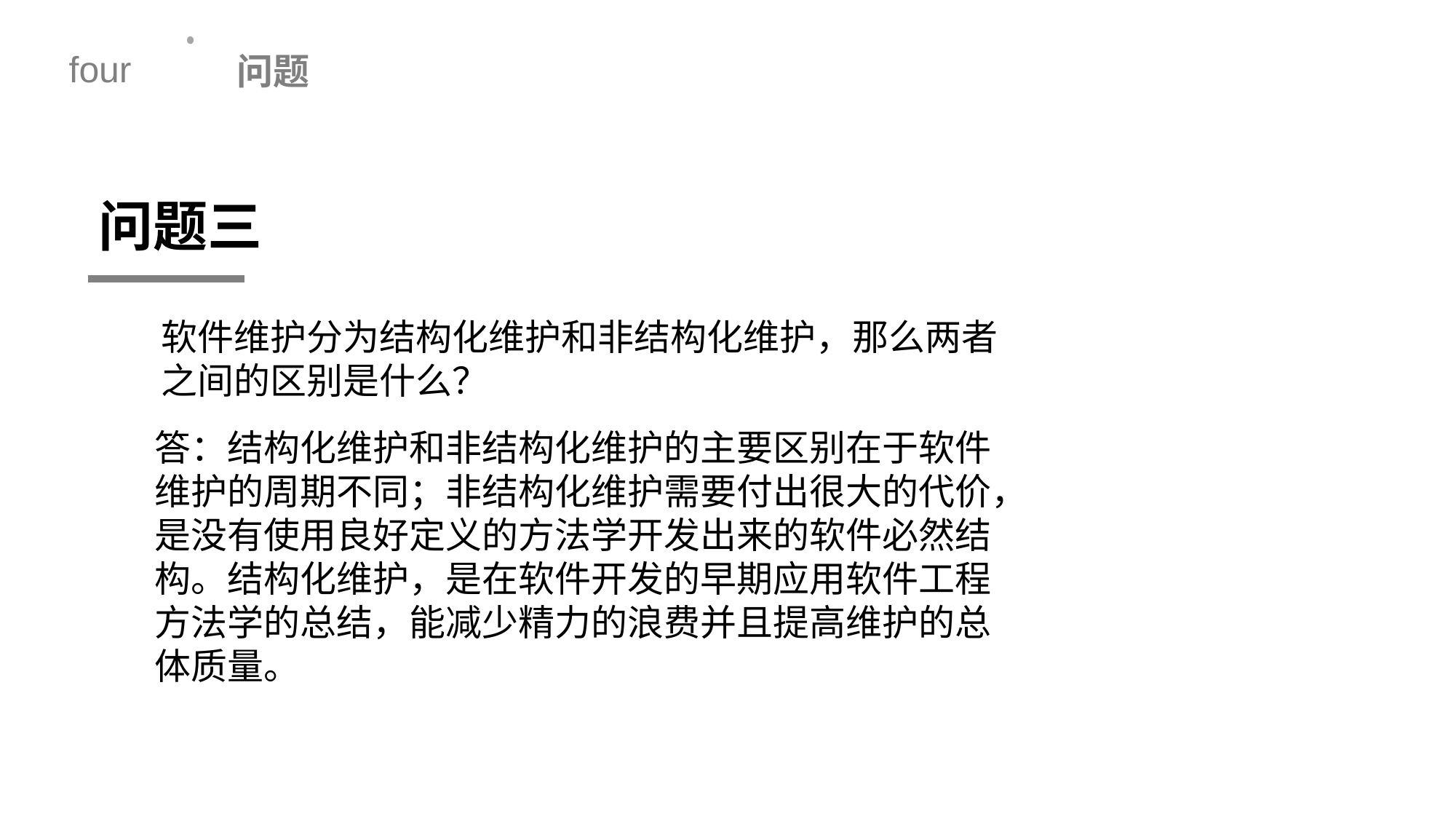

问题

four
问题三
软件维护分为结构化维护和非结构化维护，那么两者之间的区别是什么？
答：结构化维护和非结构化维护的主要区别在于软件维护的周期不同；非结构化维护需要付出很大的代价，是没有使用良好定义的方法学开发出来的软件必然结构。结构化维护，是在软件开发的早期应用软件工程方法学的总结，能减少精力的浪费并且提高维护的总体质量。